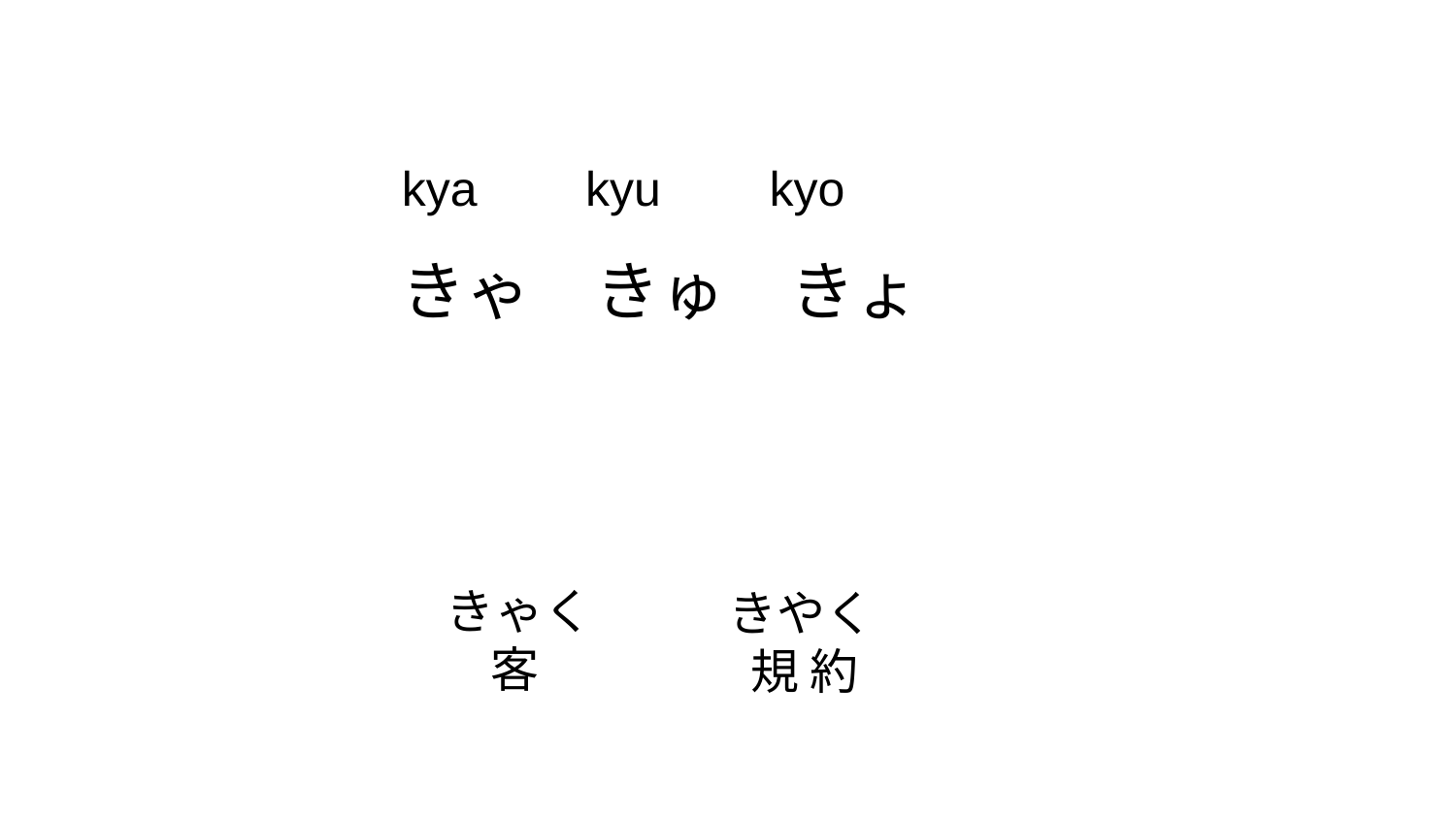

kya        kyu        kyo
きゃ　きゅ　きょ
きゃく
   客
きやく
 規 約